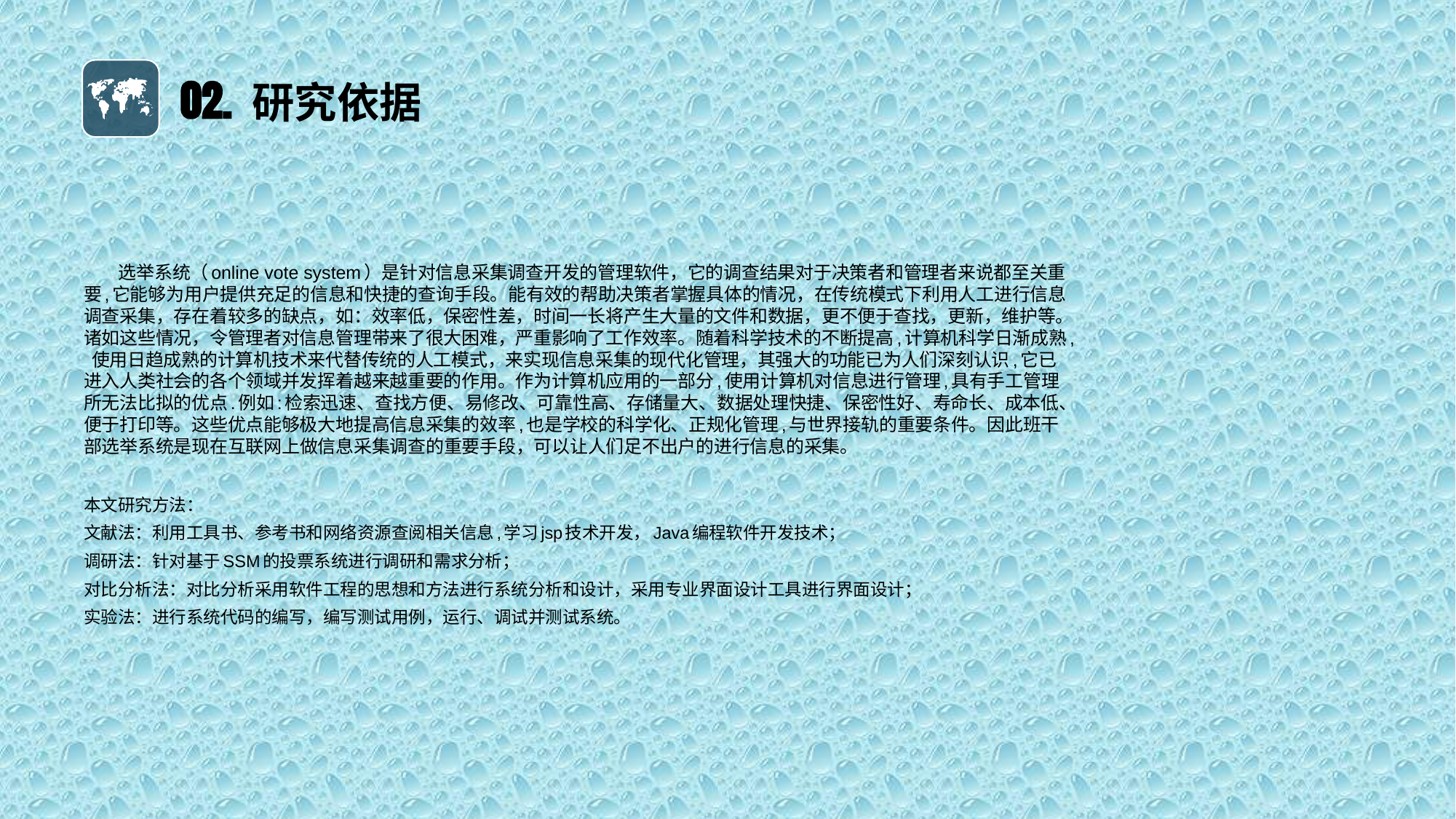

# 02. 研究依据

        选举系统（online vote system）是针对信息采集调查开发的管理软件，它的调查结果对于决策者和管理者来说都至关重要,它能够为用户提供充足的信息和快捷的查询手段。能有效的帮助决策者掌握具体的情况，在传统模式下利用人工进行信息调查采集，存在着较多的缺点，如：效率低，保密性差，时间一长将产生大量的文件和数据，更不便于查找，更新，维护等。诸如这些情况，令管理者对信息管理带来了很大困难，严重影响了工作效率。随着科学技术的不断提高,计算机科学日渐成熟, 使用日趋成熟的计算机技术来代替传统的人工模式，来实现信息采集的现代化管理，其强大的功能已为人们深刻认识,它已进入人类社会的各个领域并发挥着越来越重要的作用。作为计算机应用的一部分,使用计算机对信息进行管理,具有手工管理所无法比拟的优点.例如:检索迅速、查找方便、易修改、可靠性高、存储量大、数据处理快捷、保密性好、寿命长、成本低、便于打印等。这些优点能够极大地提高信息采集的效率,也是学校的科学化、正规化管理,与世界接轨的重要条件。因此班干部选举系统是现在互联网上做信息采集调查的重要手段，可以让人们足不出户的进行信息的采集。

本文研究方法：
文献法：利用工具书、参考书和网络资源查阅相关信息,学习jsp技术开发，Java编程软件开发技术；
调研法：针对基于SSM的投票系统进行调研和需求分析；
对比分析法：对比分析采用软件工程的思想和方法进行系统分析和设计，采用专业界面设计工具进行界面设计；
实验法：进行系统代码的编写，编写测试用例，运行、调试并测试系统。